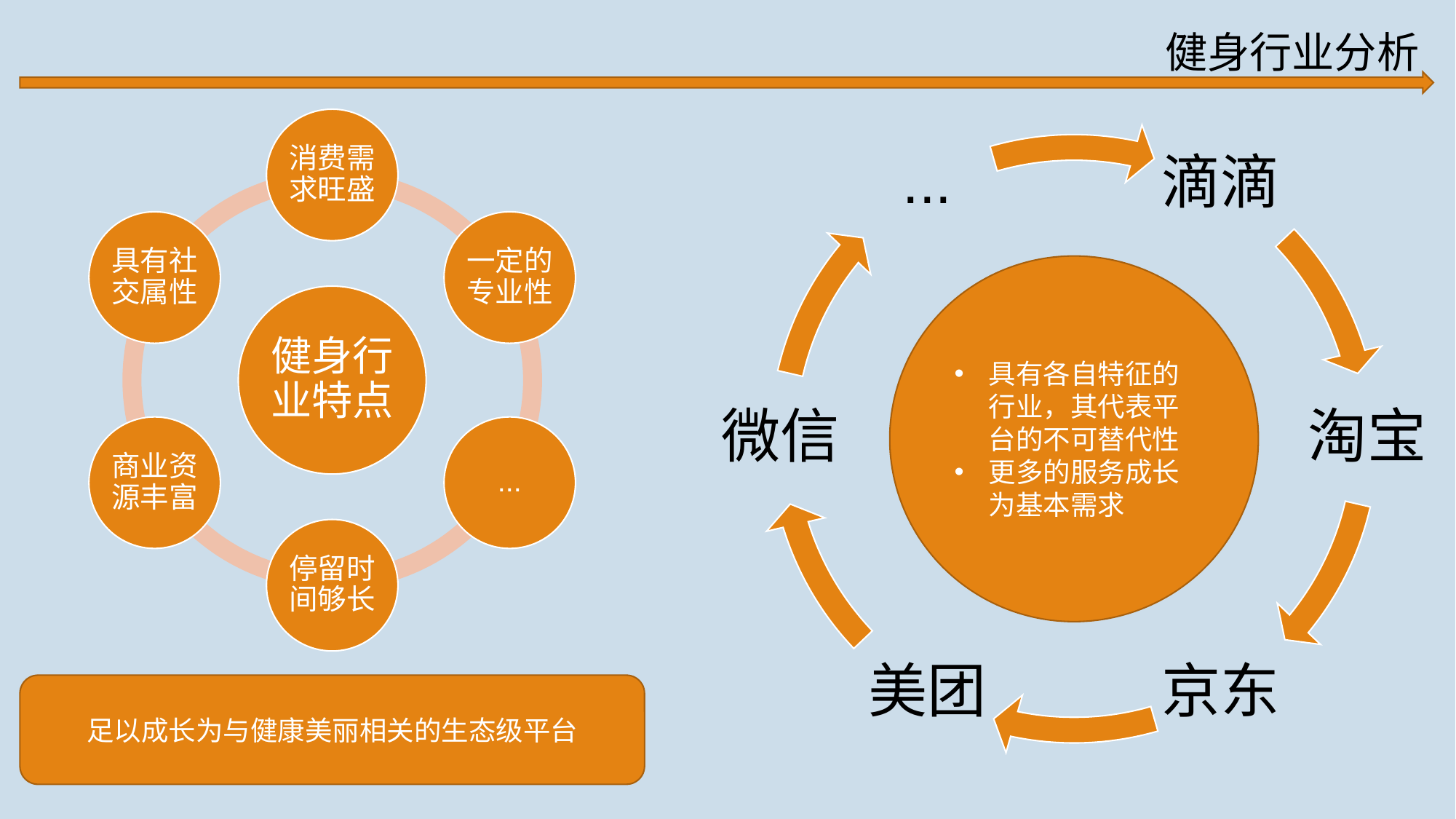

健身行业分析

滴滴
淘宝
京东
美团
微信
...
健身行业特点
消费需求旺盛
一定的专业性
...
停留时间够长
商业资源丰富
具有社交属性
具有各自特征的行业，其代表平台的不可替代性
更多的服务成长为基本需求
足以成长为与健康美丽相关的生态级平台